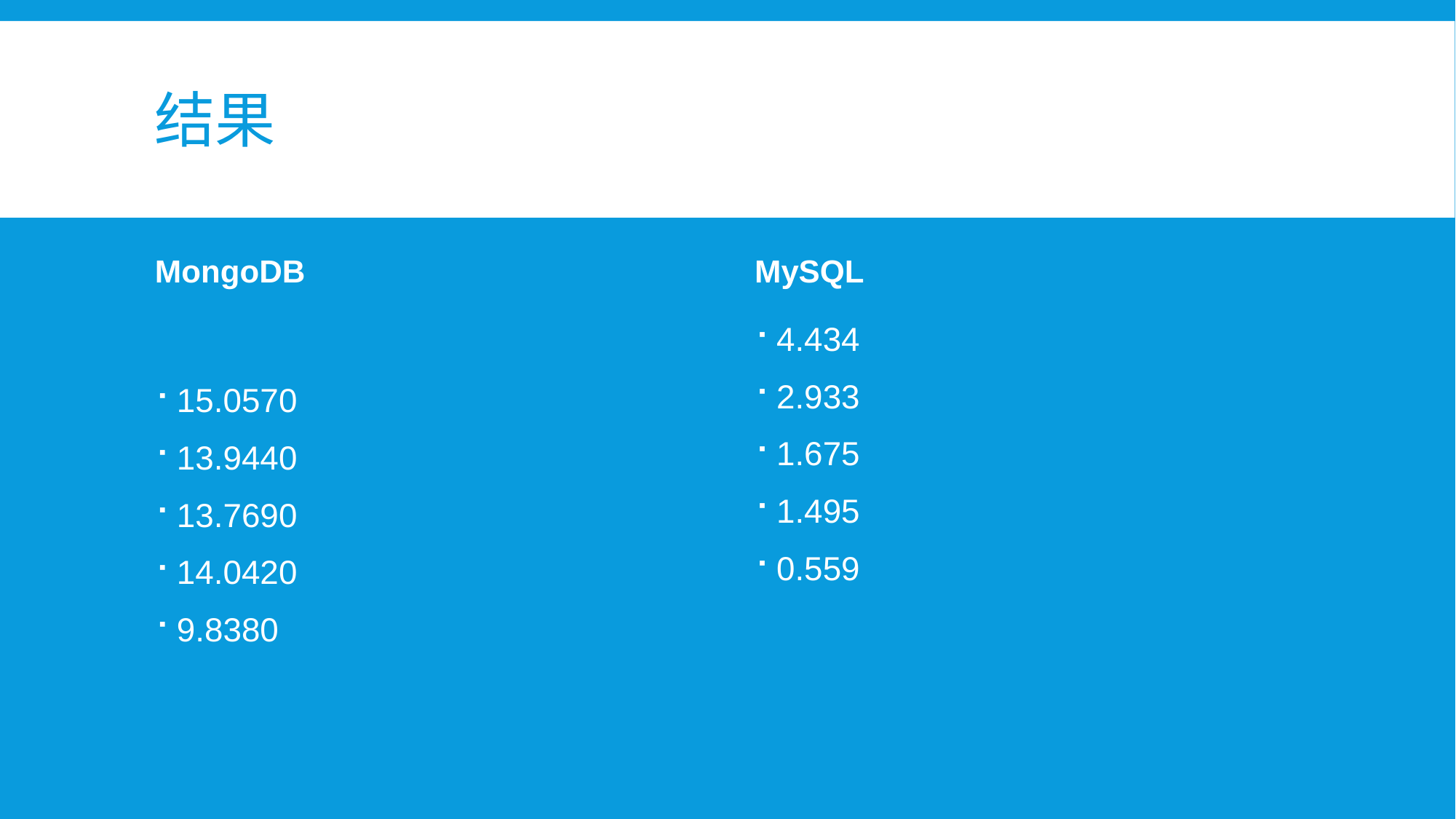

# 结果
MongoDB
MySQL
4.434
2.933
1.675
1.495
0.559

15.0570
13.9440
13.7690
14.0420
9.8380